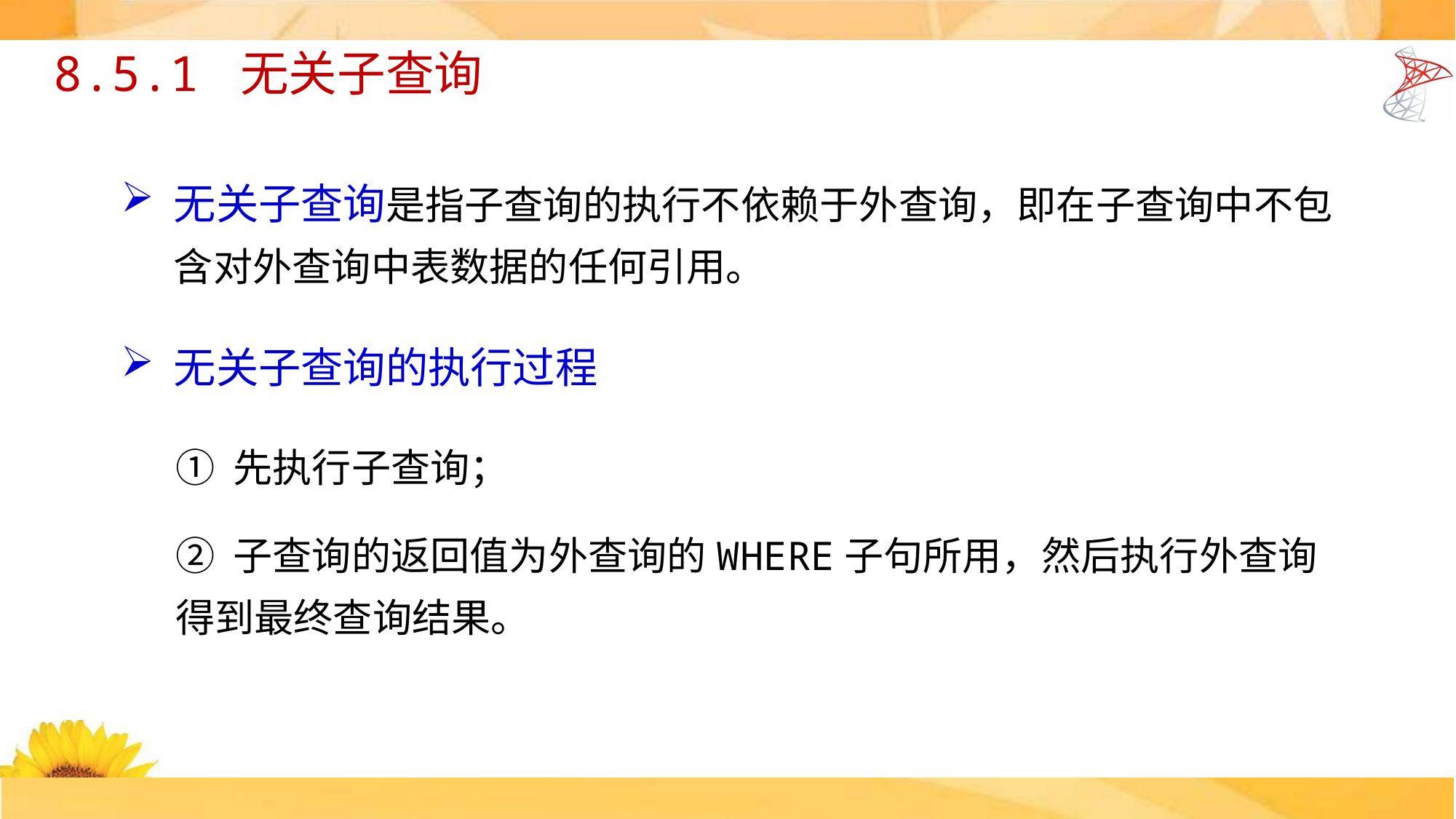

# 8.5.1 无关子查询
无关子查询是指子查询的执行不依赖于外查询，即在子查询中不包含对外查询中表数据的任何引用。
无关子查询的执行过程
① 先执行子查询；
② 子查询的返回值为外查询的WHERE子句所用，然后执行外查询得到最终查询结果。